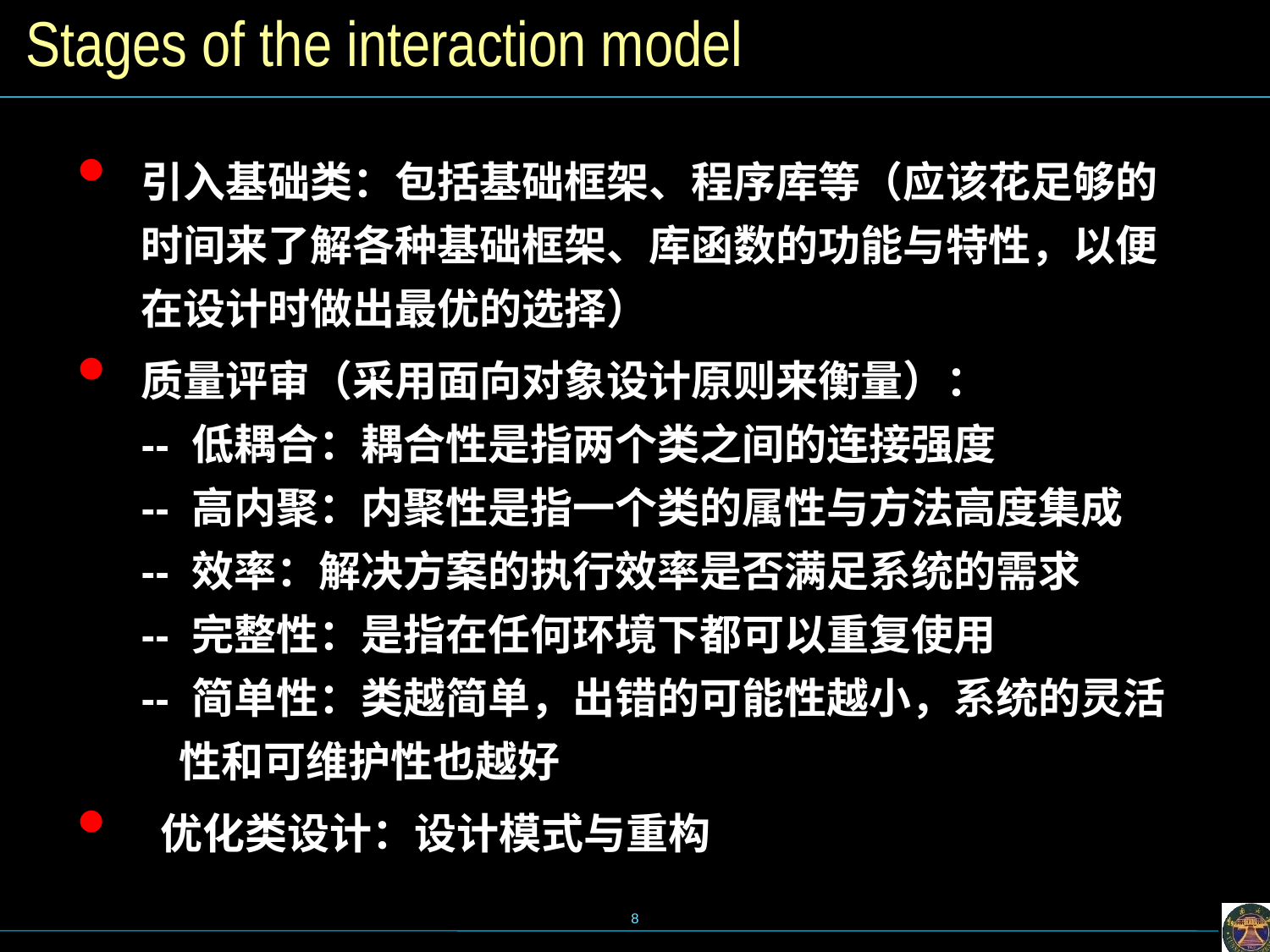

Stages of the interaction model
引入基础类：包括基础框架、程序库等（应该花足够的时间来了解各种基础框架、库函数的功能与特性，以便在设计时做出最优的选择）
质量评审（采用面向对象设计原则来衡量）：
-- 低耦合：耦合性是指两个类之间的连接强度
-- 高内聚：内聚性是指一个类的属性与方法高度集成
-- 效率：解决方案的执行效率是否满足系统的需求
-- 完整性：是指在任何环境下都可以重复使用
-- 简单性：类越简单，出错的可能性越小，系统的灵活
    性和可维护性也越好
 优化类设计：设计模式与重构